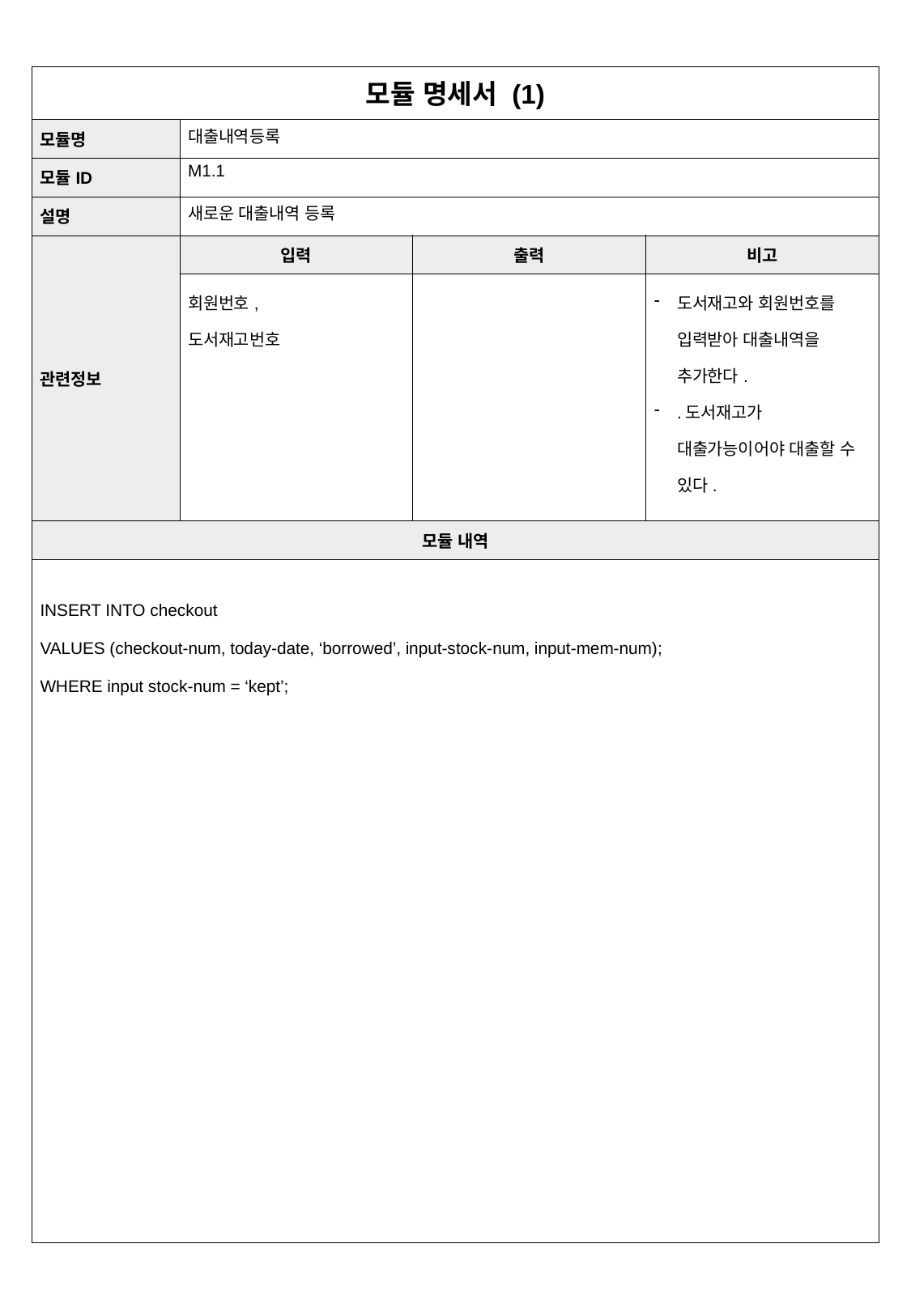

| 모듈 명세서 (1) | 주문신청서작성 |  |  |
| --- | --- | --- | --- |
| 모듈명 | 대출내역등록 |  |  |
| 모듈ID | M1.1 |  |  |
| 설명 | 새로운 대출내역 등록 |  |  |
| 관련정보 | 입력 | 출력 | 비고 |
|  | 회원번호, 도서재고번호 |  | 도서재고와 회원번호를 입력받아 대출내역을 추가한다. .도서재고가 대출가능이어야 대출할 수 있다. |
| 모듈 내역 |  |  |  |
| INSERT INTO checkout VALUES (checkout-num, today-date, ‘borrowed’, input-stock-num, input-mem-num); WHERE input stock-num = ‘kept’; |  |  |  |